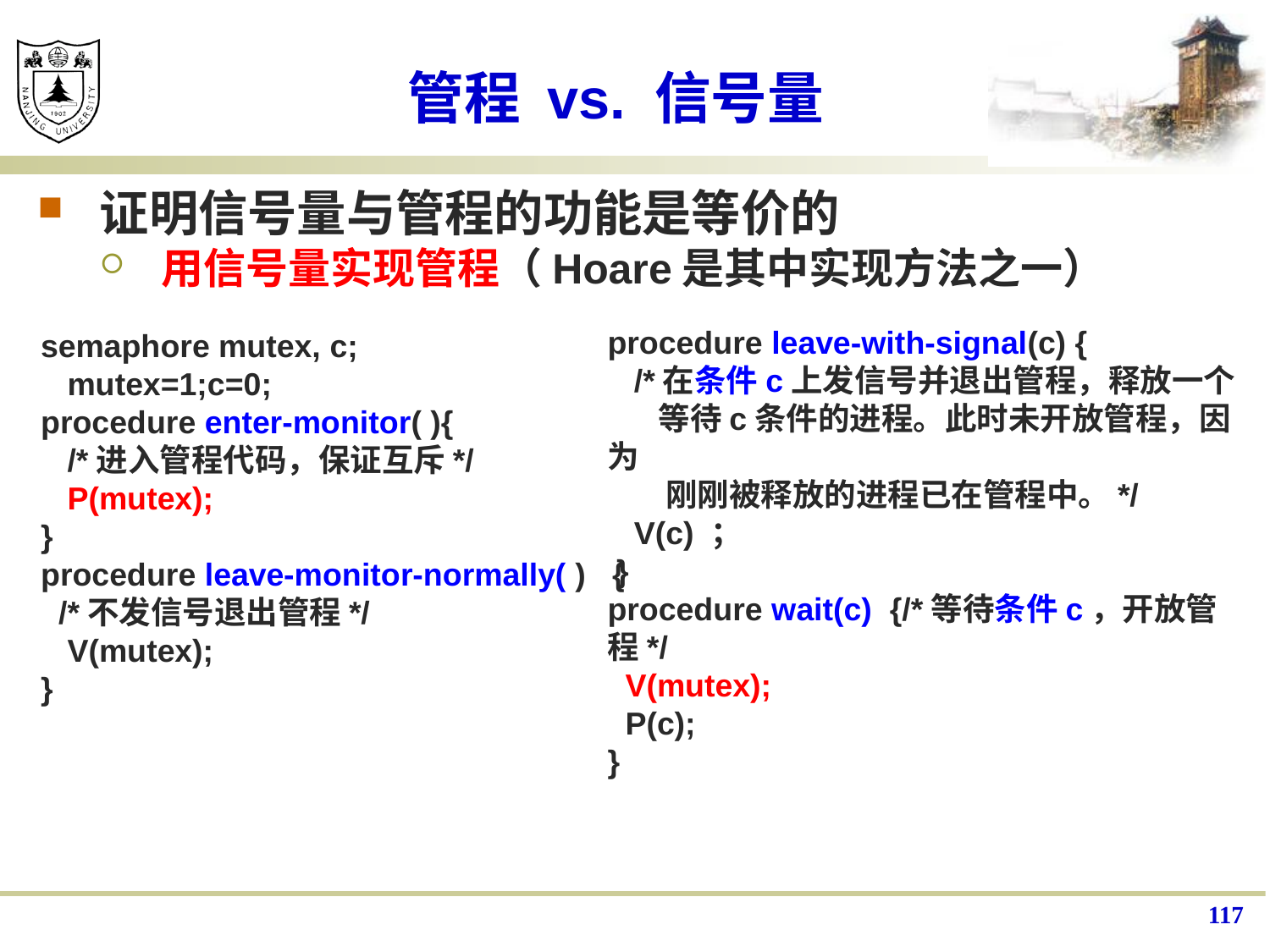

# 管程 vs. 信号量
证明信号量与管程的功能是等价的
用信号量实现管程（Hoare是其中实现方法之一）

procedure leave-with-signal(c) {
   /*在条件c上发信号并退出管程，释放一个
      等待c条件的进程。此时未开放管程，因为
       刚刚被释放的进程已在管程中。*/
   V(c) ；
 }
procedure wait(c)  {/*等待条件c，开放管程*/
  V(mutex);
  P(c);
}

semaphore mutex, c;
   mutex=1;c=0;
procedure enter-monitor( ){
   /*进入管程代码，保证互斥*/
   P(mutex);
}
procedure leave-monitor-normally( )   {
  /*不发信号退出管程*/
   V(mutex);
}
117